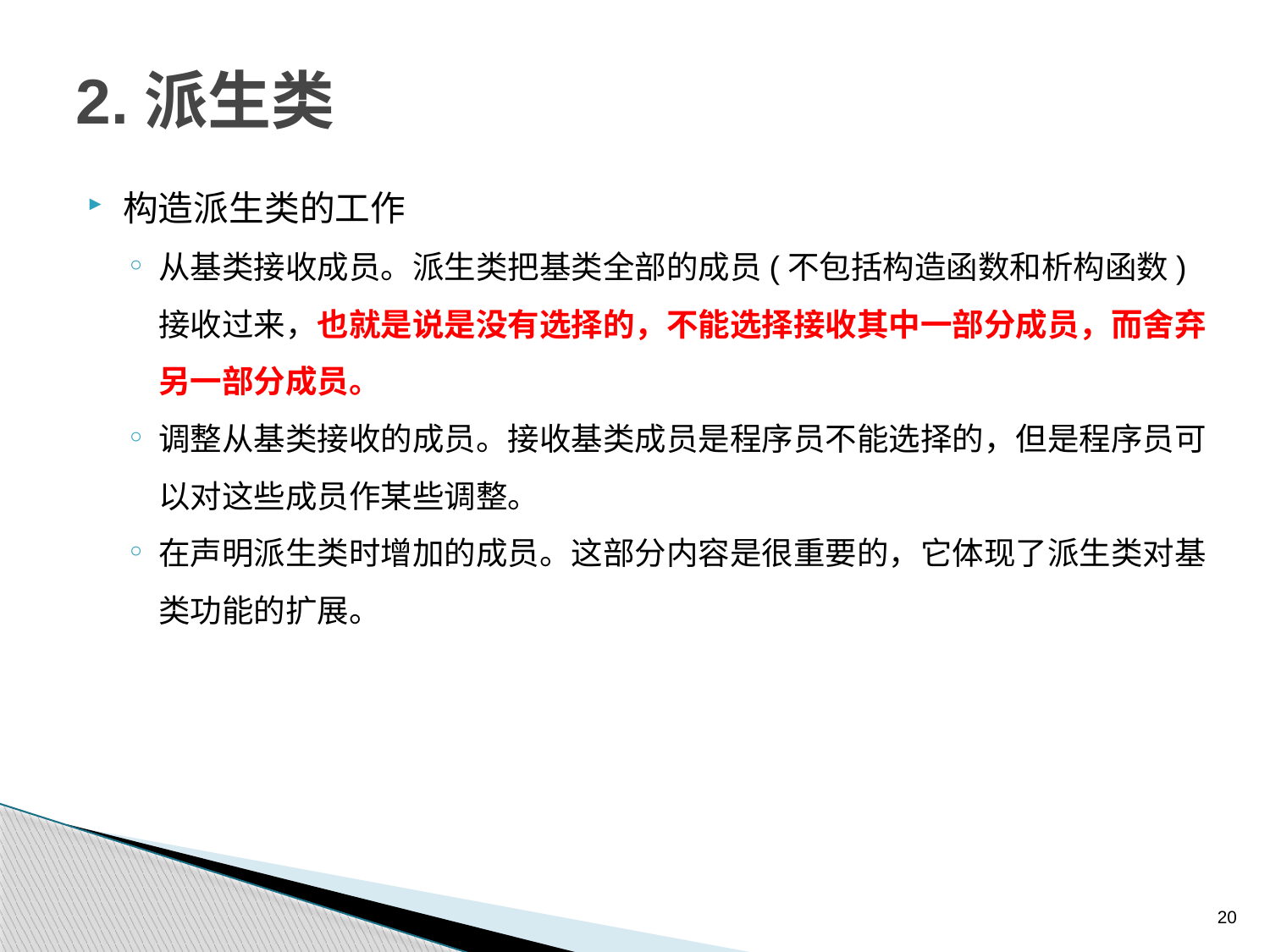

# 2.派生类
构造派生类的工作
从基类接收成员。派生类把基类全部的成员(不包括构造函数和析构函数)接收过来，也就是说是没有选择的，不能选择接收其中一部分成员，而舍弃另一部分成员。
调整从基类接收的成员。接收基类成员是程序员不能选择的，但是程序员可以对这些成员作某些调整。
在声明派生类时增加的成员。这部分内容是很重要的，它体现了派生类对基类功能的扩展。

20